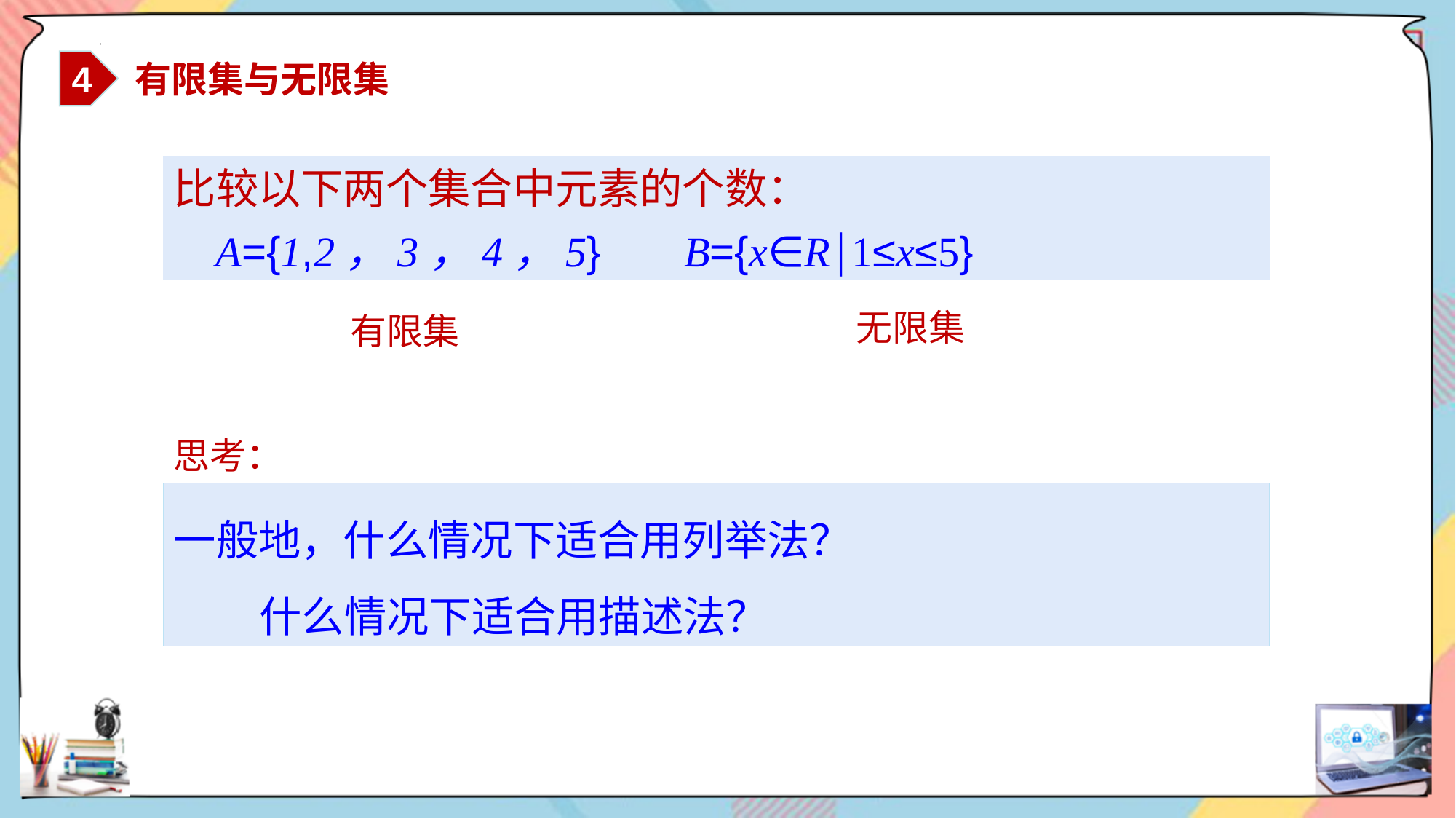

4
 有限集与无限集
比较以下两个集合中元素的个数：
    A={1,2，3，4，5}       B={x∈R│1≤x≤5}
无限集
有限集
思考：
一般地，什么情况下适合用列举法？
        什么情况下适合用描述法？